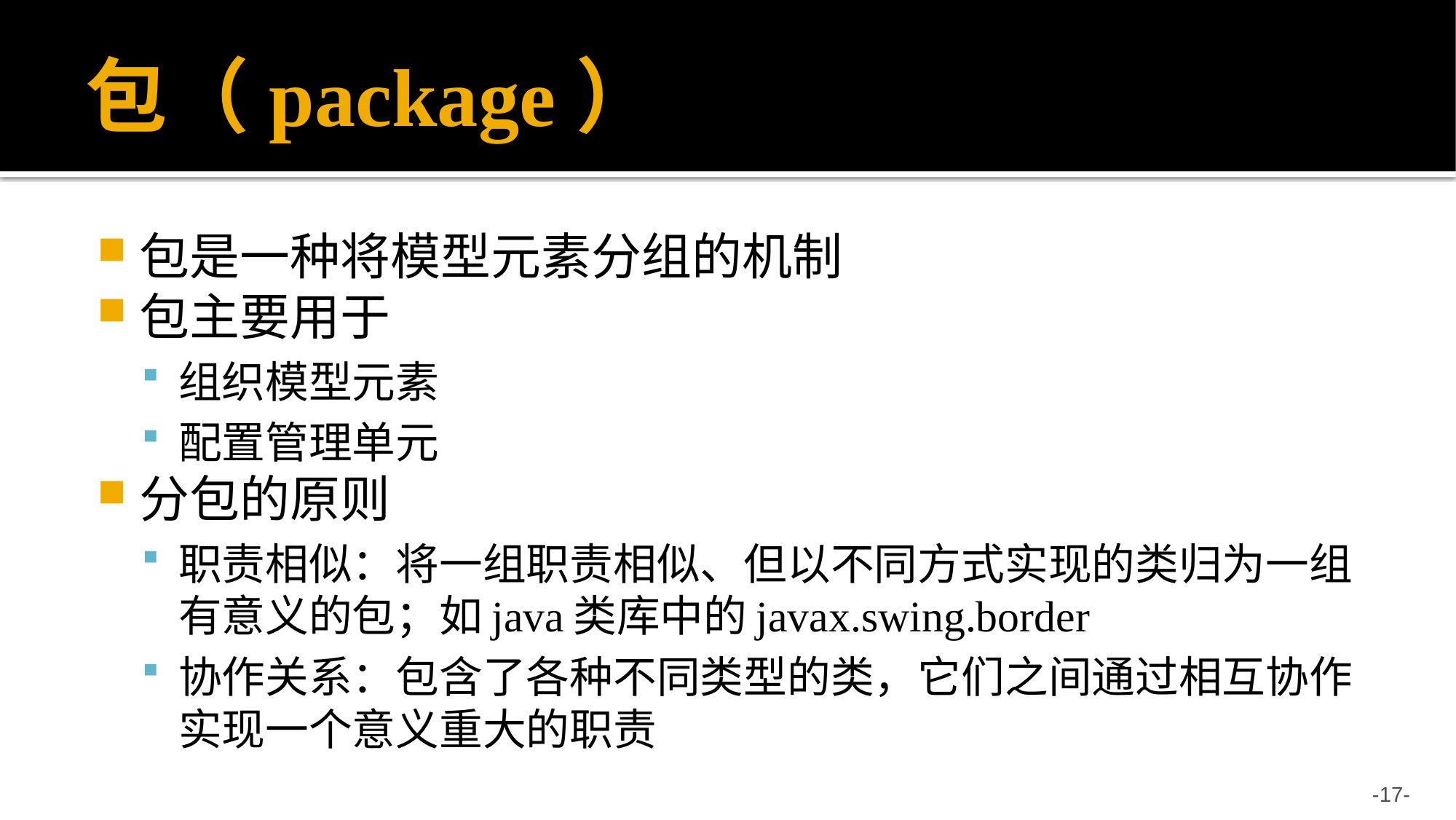

# 包（package）
包是一种将模型元素分组的机制
包主要用于
组织模型元素
配置管理单元
分包的原则
职责相似：将一组职责相似、但以不同方式实现的类归为一组有意义的包；如java类库中的javax.swing.border
协作关系：包含了各种不同类型的类，它们之间通过相互协作实现一个意义重大的职责

-17-